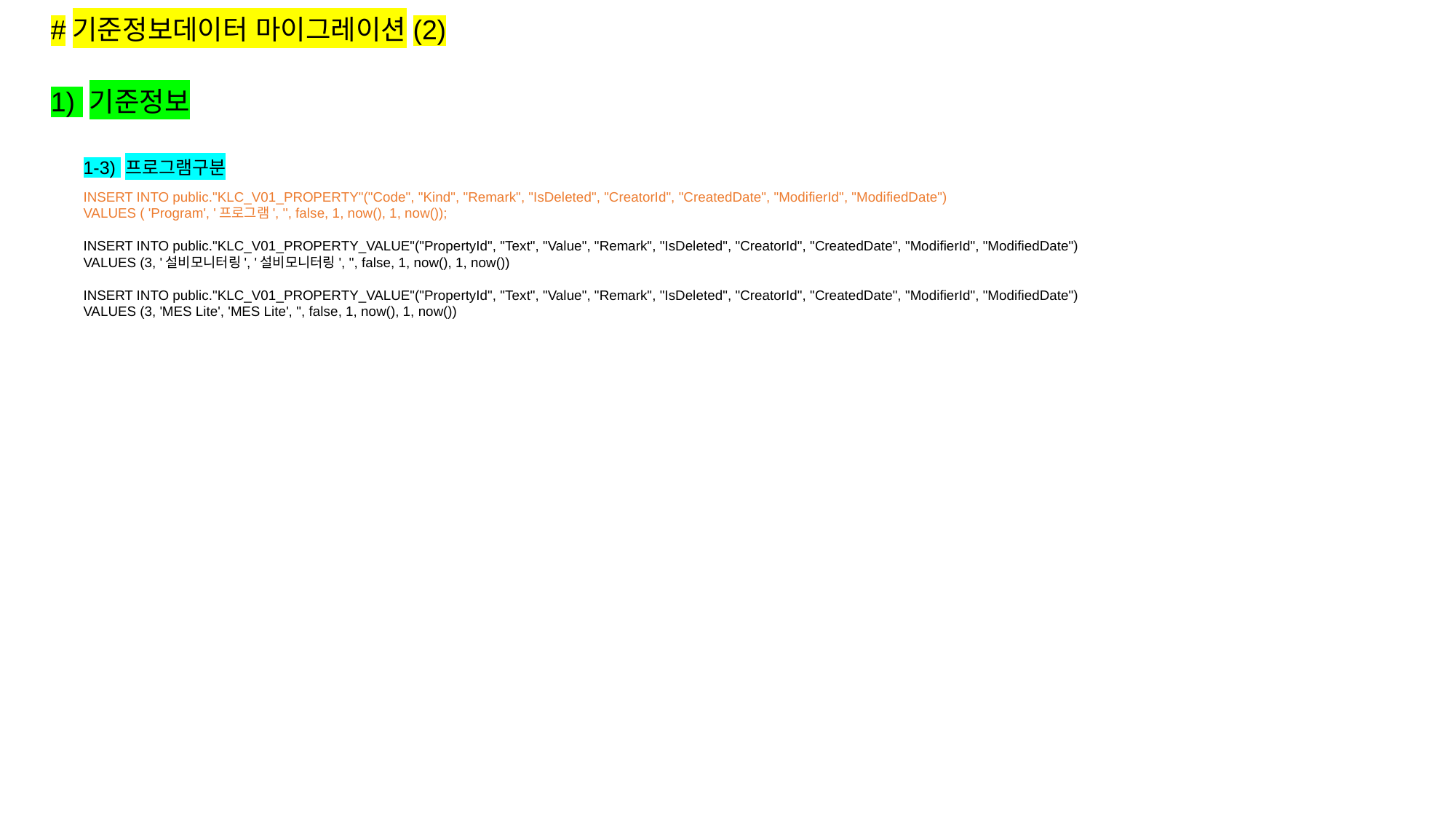

#기준정보데이터 마이그레이션(2)
1) 기준정보
1-3) 프로그램구분
INSERT INTO public."KLC_V01_PROPERTY"("Code", "Kind", "Remark", "IsDeleted", "CreatorId", "CreatedDate", "ModifierId", "ModifiedDate")
VALUES ( 'Program', '프로그램', '', false, 1, now(), 1, now());

INSERT INTO public."KLC_V01_PROPERTY_VALUE"("PropertyId", "Text", "Value", "Remark", "IsDeleted", "CreatorId", "CreatedDate", "ModifierId", "ModifiedDate")
VALUES (3, '설비모니터링', '설비모니터링', '', false, 1, now(), 1, now())

INSERT INTO public."KLC_V01_PROPERTY_VALUE"("PropertyId", "Text", "Value", "Remark", "IsDeleted", "CreatorId", "CreatedDate", "ModifierId", "ModifiedDate")
VALUES (3, 'MES Lite', 'MES Lite', '', false, 1, now(), 1, now())